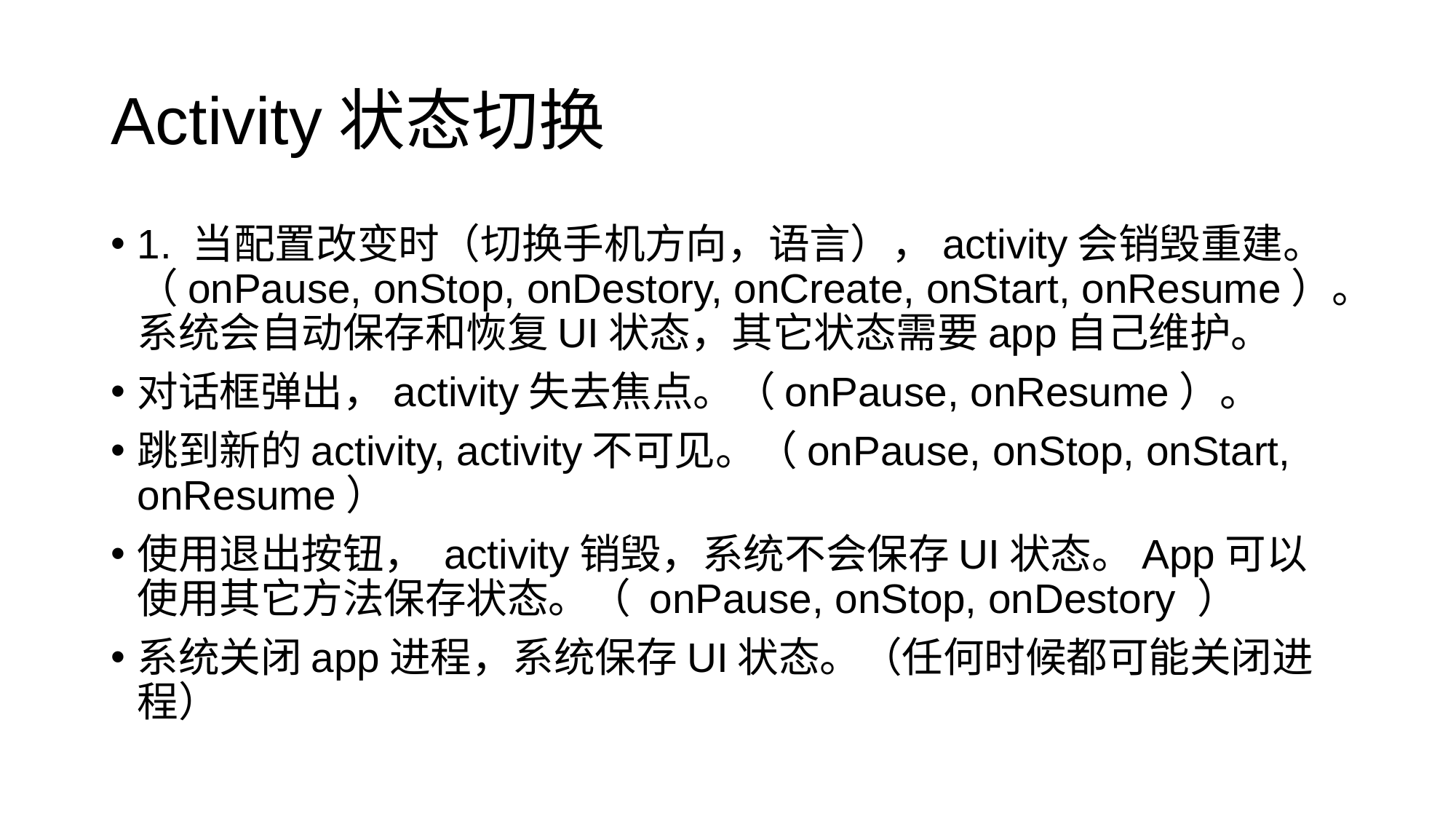

# Activity状态切换
1. 当配置改变时（切换手机方向，语言），activity会销毁重建。（onPause, onStop, onDestory, onCreate, onStart, onResume）。系统会自动保存和恢复UI状态，其它状态需要app自己维护。
对话框弹出，activity失去焦点。（onPause, onResume）。
跳到新的activity, activity不可见。（onPause, onStop, onStart, onResume）
使用退出按钮， activity销毁，系统不会保存UI状态。App可以使用其它方法保存状态。（ onPause, onStop, onDestory ）
系统关闭app进程，系统保存UI状态。（任何时候都可能关闭进程）